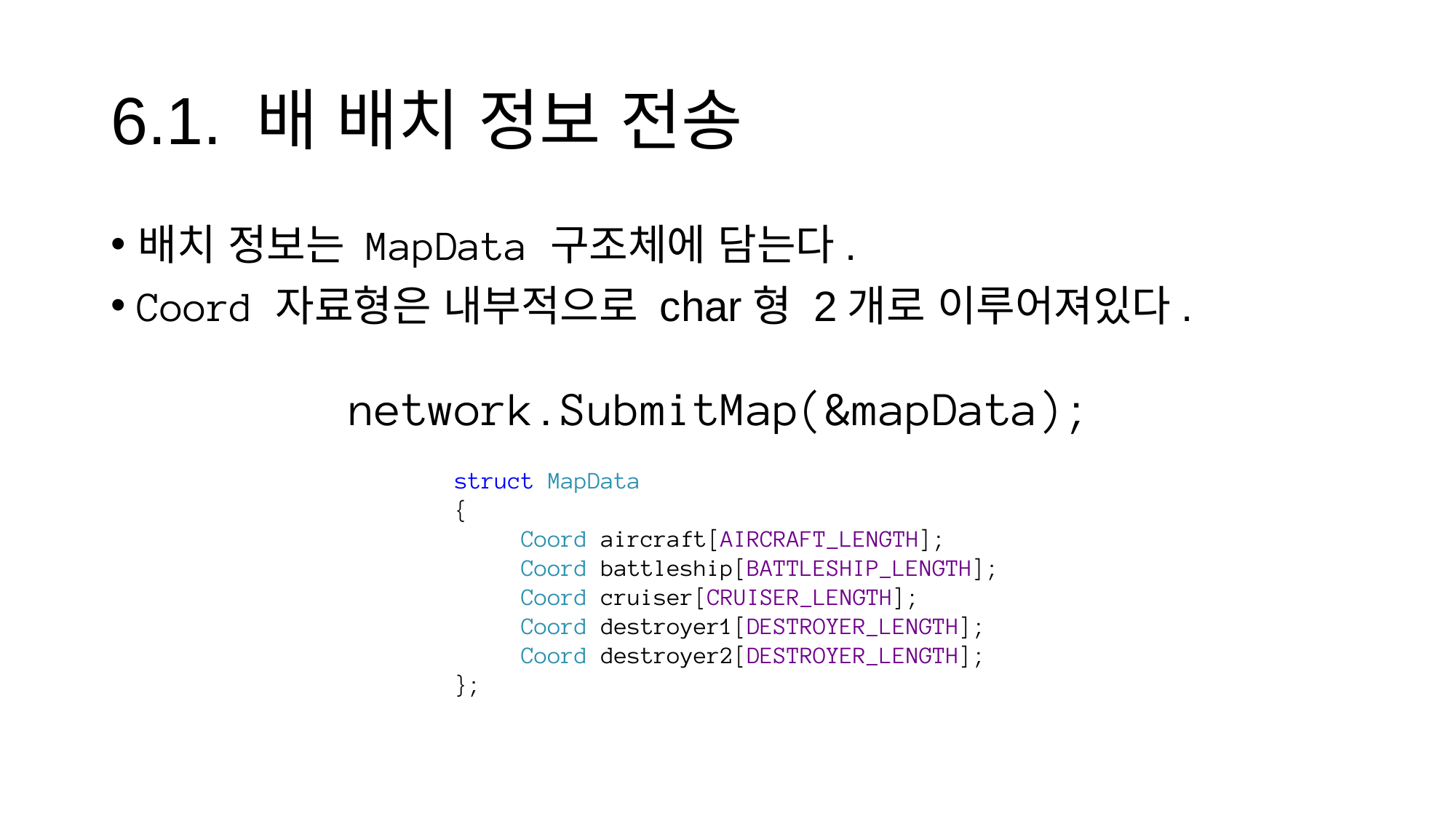

# 6.1. 배 배치 정보 전송
배치 정보는 MapData 구조체에 담는다.
Coord 자료형은 내부적으로 char형 2개로 이루어져있다.
network.SubmitMap(&mapData);
struct MapData
{
     Coord aircraft[AIRCRAFT_LENGTH];
     Coord battleship[BATTLESHIP_LENGTH];
     Coord cruiser[CRUISER_LENGTH];
     Coord destroyer1[DESTROYER_LENGTH];
     Coord destroyer2[DESTROYER_LENGTH];
};